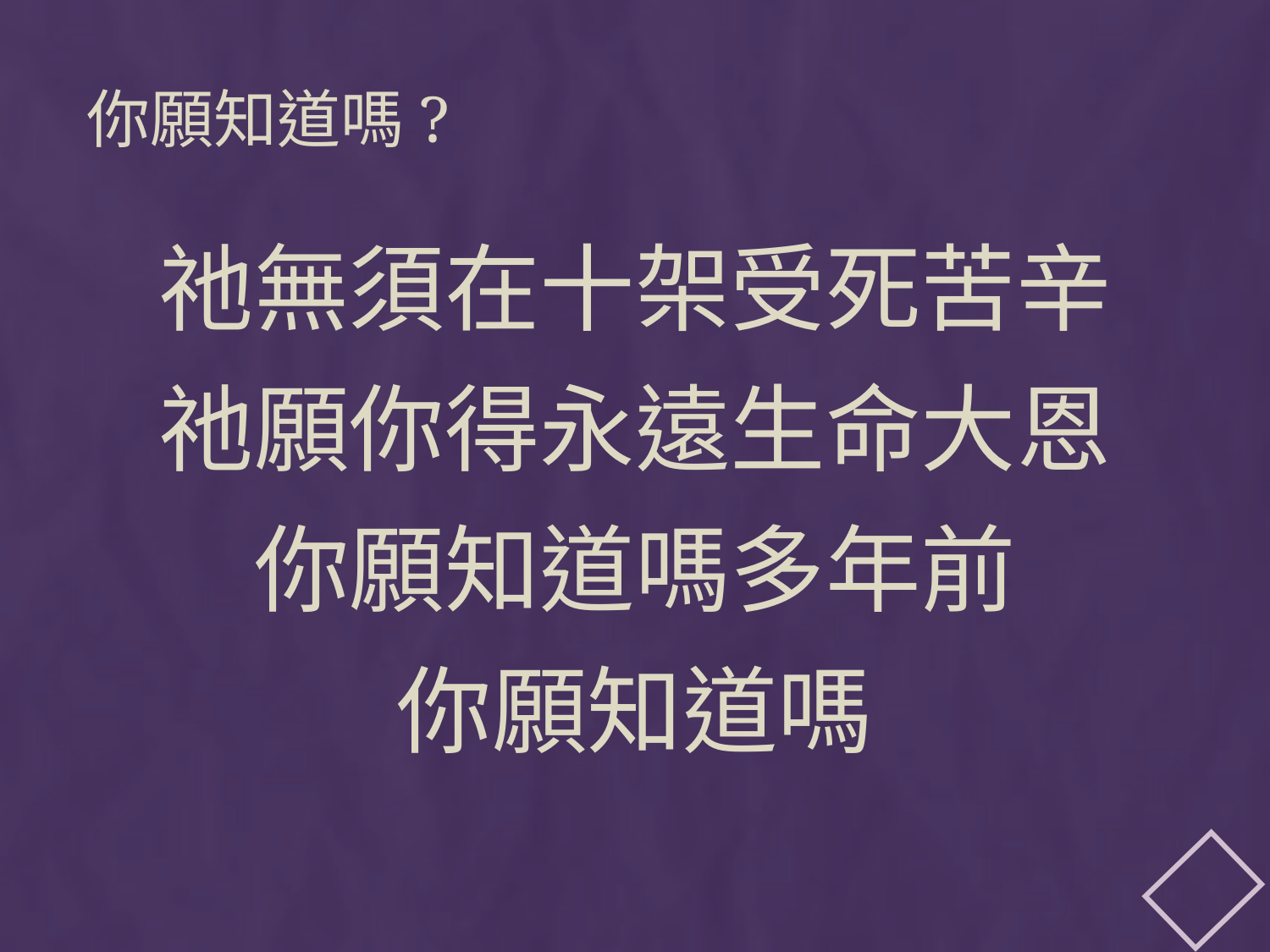

# 你願知道嗎?
祂無須在十架受死苦辛
祂願你得永遠生命大恩
你願知道嗎多年前
你願知道嗎